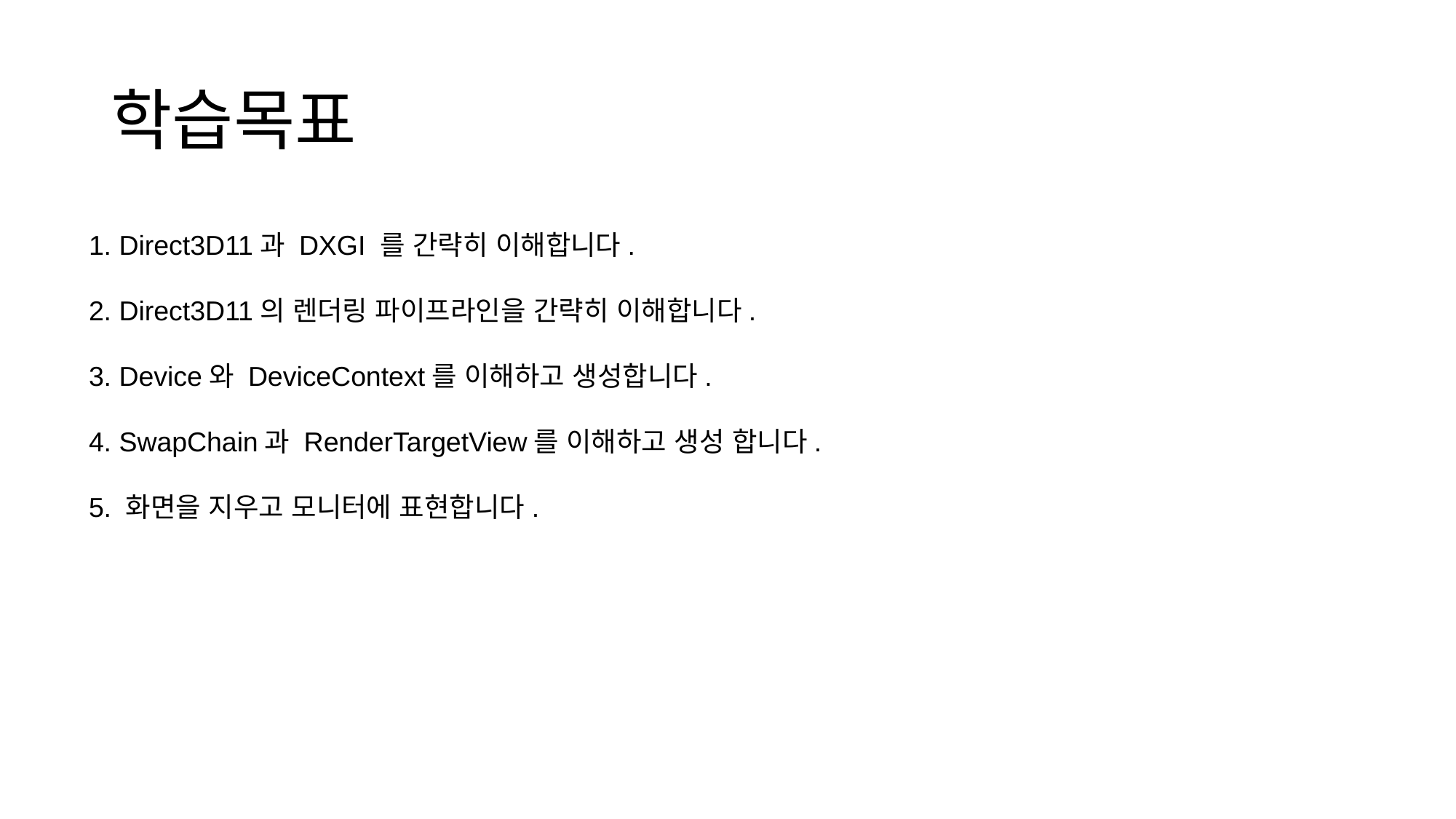

# 학습목표
1. Direct3D11과 DXGI 를 간략히 이해합니다.

2. Direct3D11의 렌더링 파이프라인을 간략히 이해합니다.

3. Device와 DeviceContext를 이해하고 생성합니다.

4. SwapChain과 RenderTargetView를 이해하고 생성 합니다.

5. 화면을 지우고 모니터에 표현합니다.